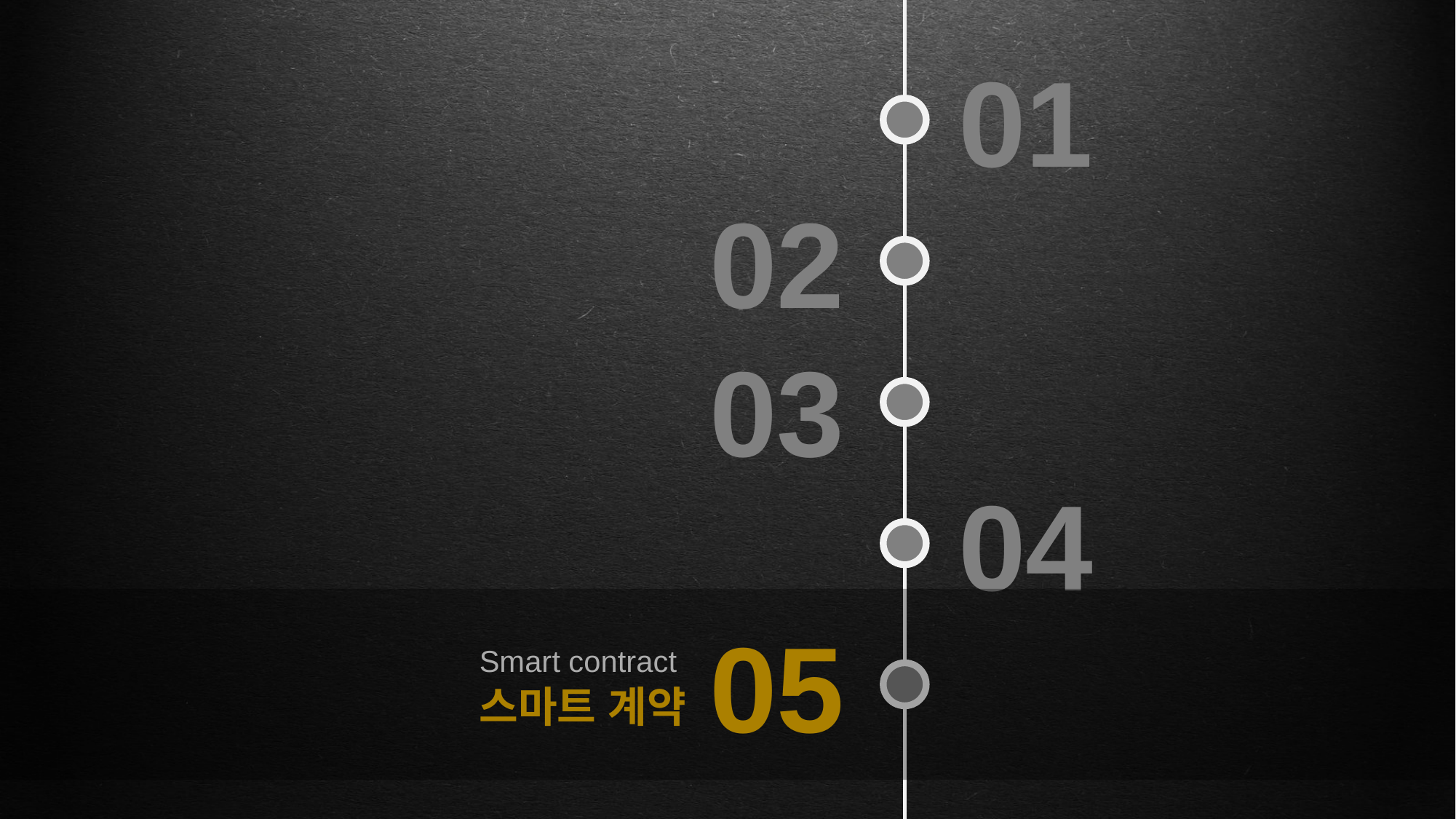

01

02

03

04

05
Smart contract

스마트 계약